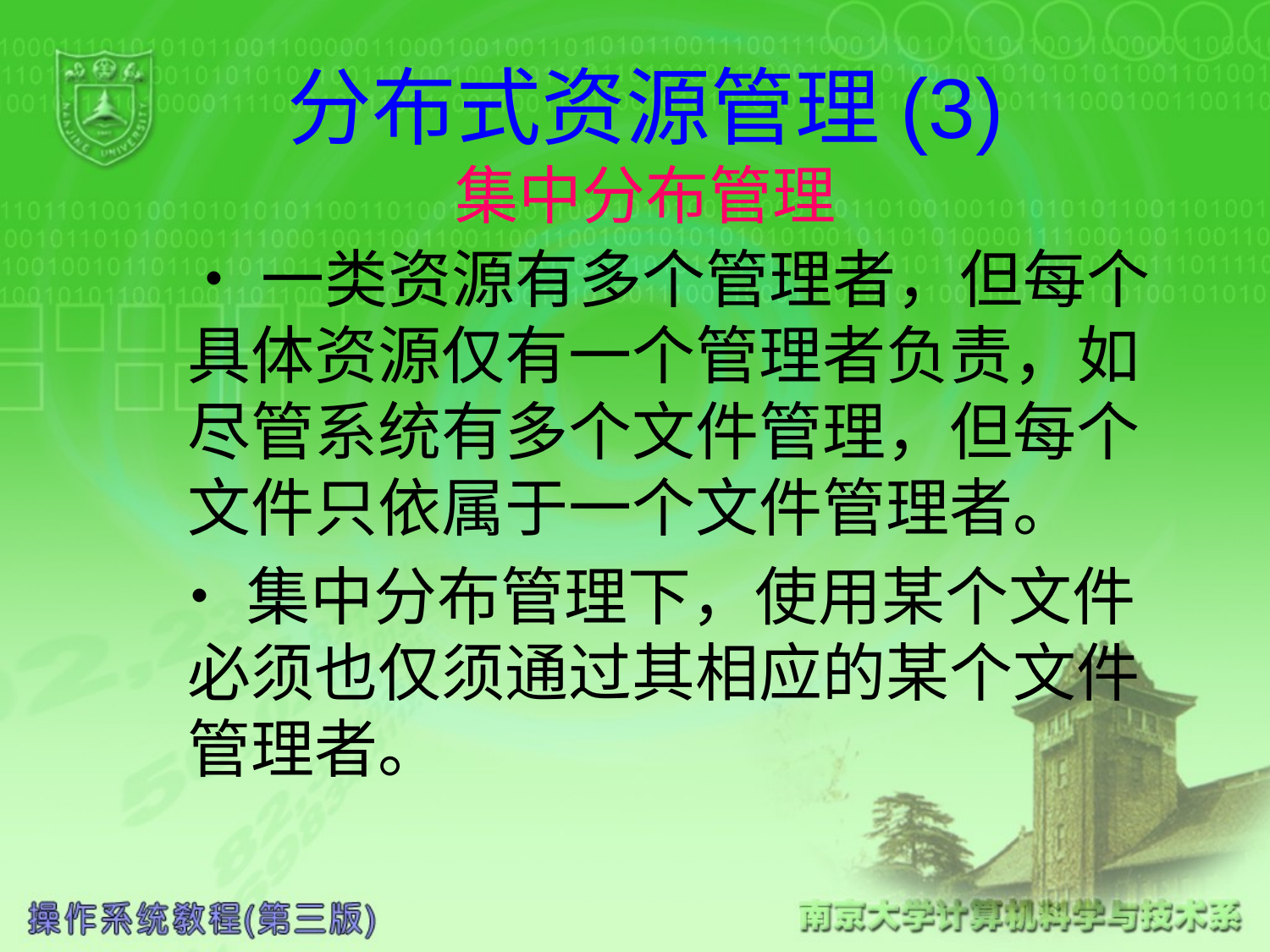

# 分布式资源管理(3) 集中分布管理
   •一类资源有多个管理者，但每个具体资源仅有一个管理者负责，如尽管系统有多个文件管理，但每个文件只依属于一个文件管理者。
  •集中分布管理下，使用某个文件必须也仅须通过其相应的某个文件管理者。